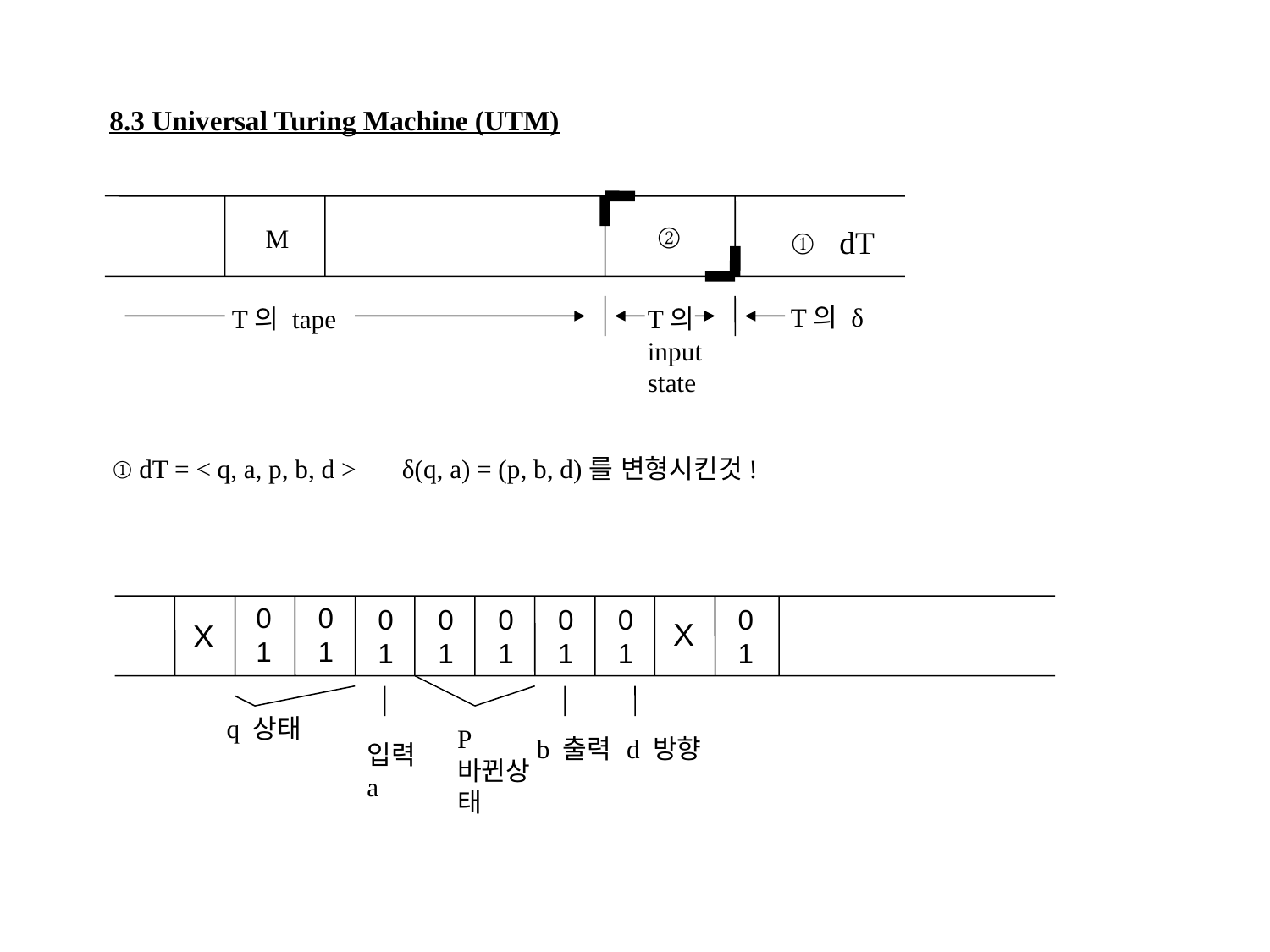

8.3 Universal Turing Machine (UTM)

②
M
①   dT

T의 δ
T의 tape

T의 input state

① dT = < q, a, p, b, d >       δ(q, a) = (p, b, d)를 변형시킨것!
0
1
0
1

0
1

0
1

0
1

0
1

0
1

0
1

X
X

q 상태
P바뀐상태
b 출력
d 방향
입력
a